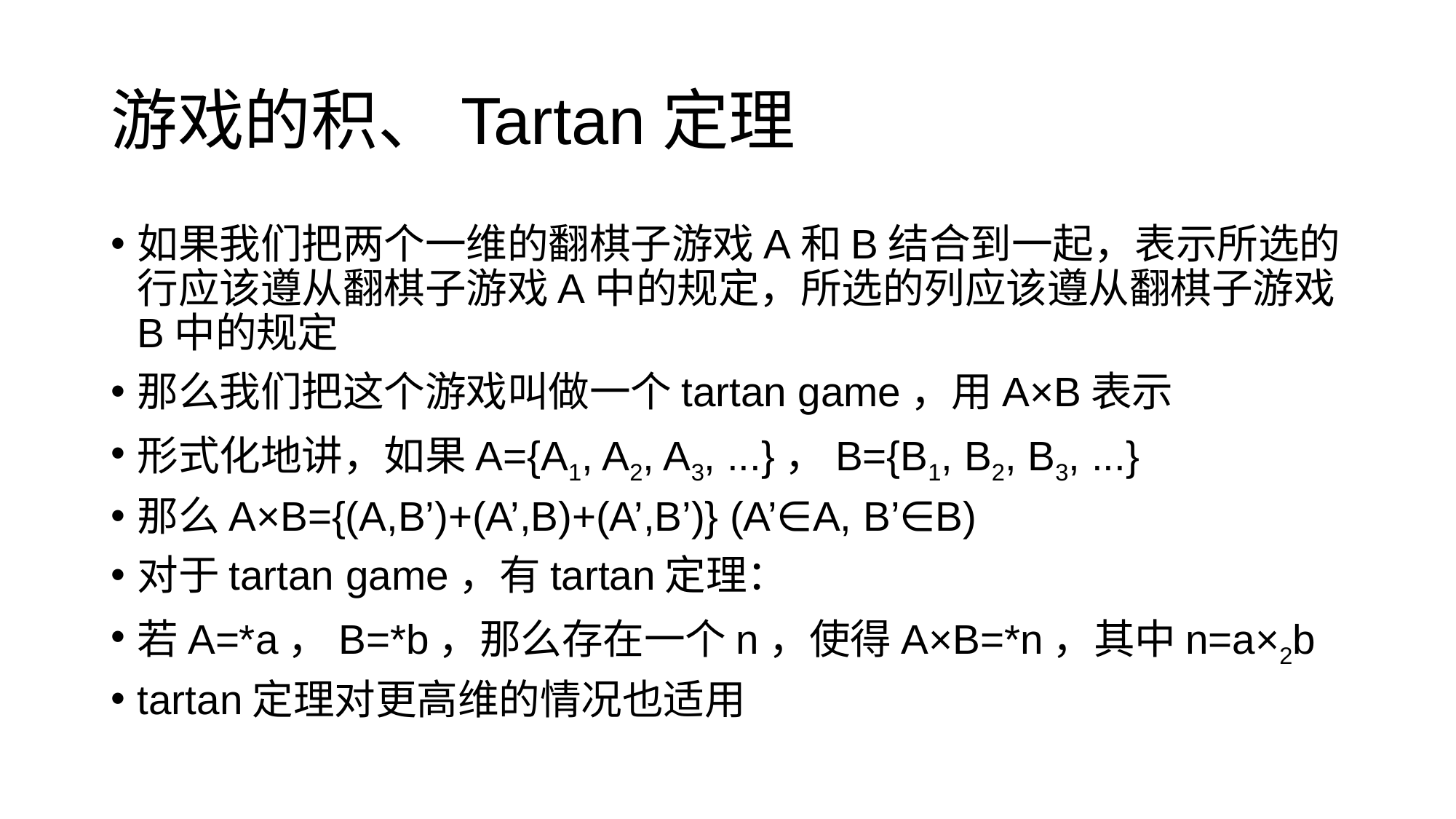

# 游戏的积、Tartan定理
如果我们把两个一维的翻棋子游戏A和B结合到一起，表示所选的行应该遵从翻棋子游戏A中的规定，所选的列应该遵从翻棋子游戏B中的规定
那么我们把这个游戏叫做一个tartan game，用A×B表示
形式化地讲，如果A={A1, A2, A3, ...}，B={B1, B2, B3, ...}
那么A×B={(A,B’)+(A’,B)+(A’,B’)} (A’∈A, B’∈B)
对于tartan game，有tartan定理：
若A=*a，B=*b，那么存在一个n，使得A×B=*n，其中n=a×2b
tartan定理对更高维的情况也适用